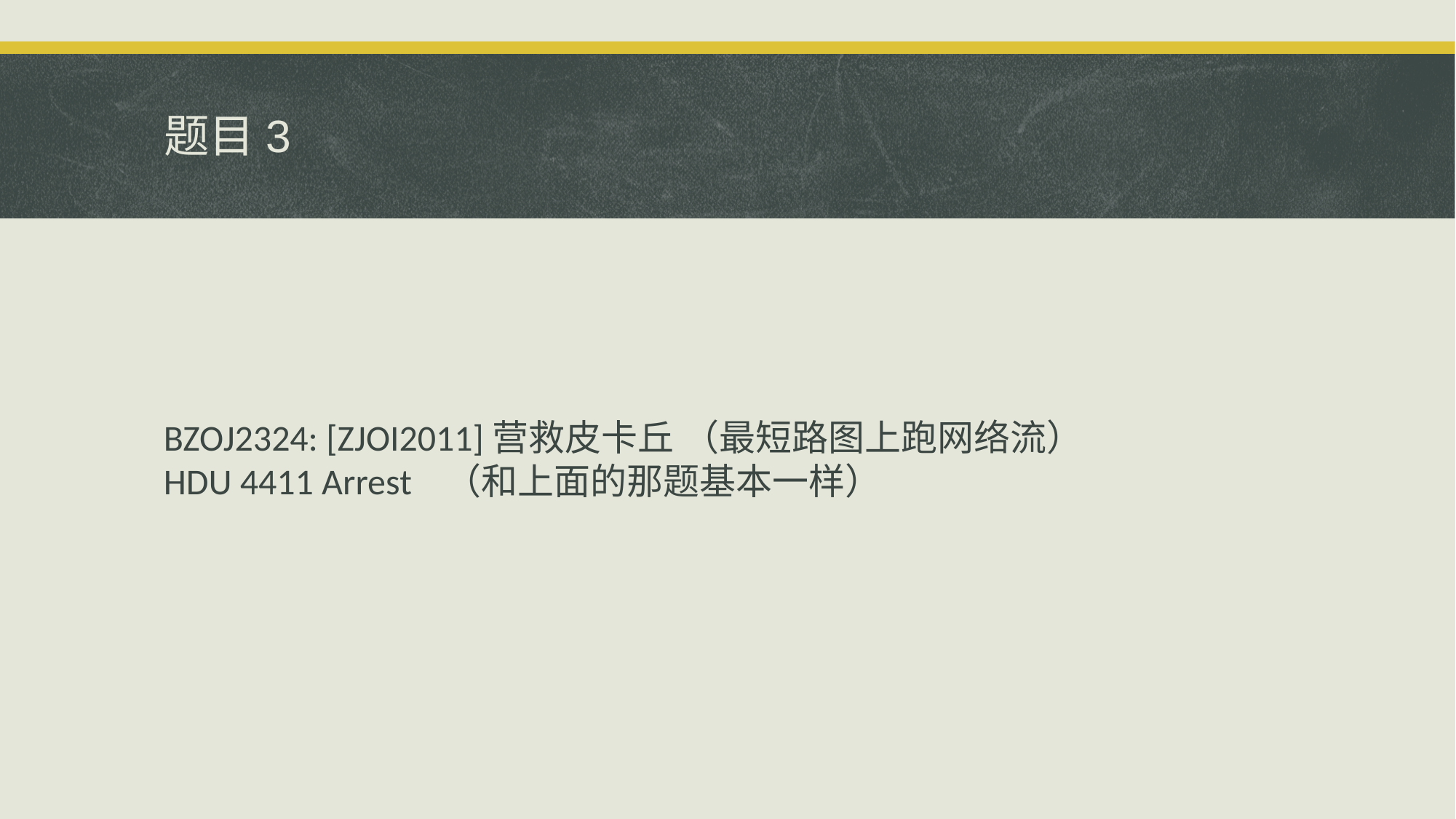

# 题目3
BZOJ2324: [ZJOI2011]营救皮卡丘 （最短路图上跑网络流）
HDU 4411 Arrest   （和上面的那题基本一样）